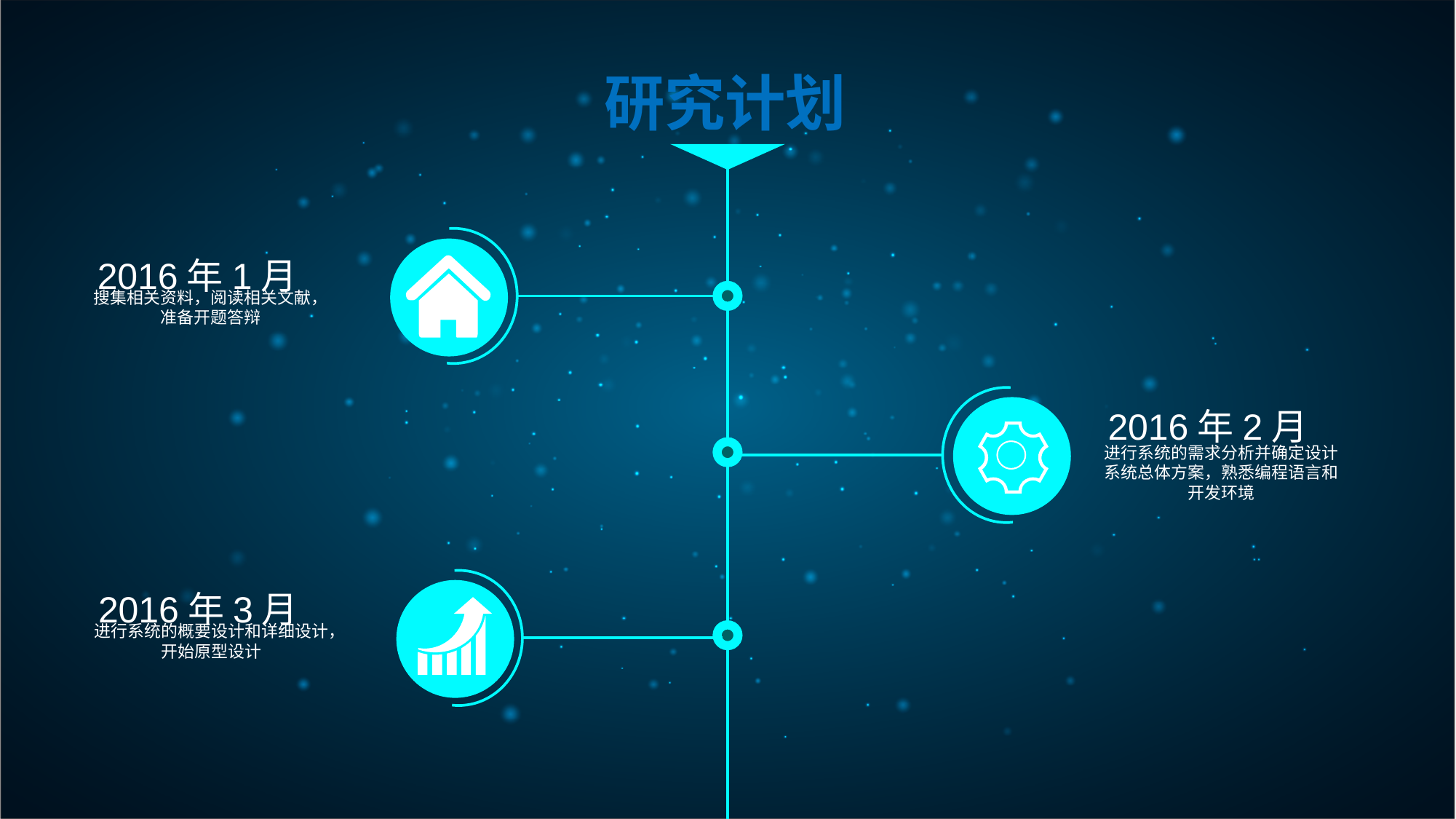

研究计划

2016年1月
搜集相关资料，阅读相关文献，准备开题答辩

2016年2月
进行系统的需求分析并确定设计系统总体方案，熟悉编程语言和开发环境

2016年3月
进行系统的概要设计和详细设计，开始原型设计